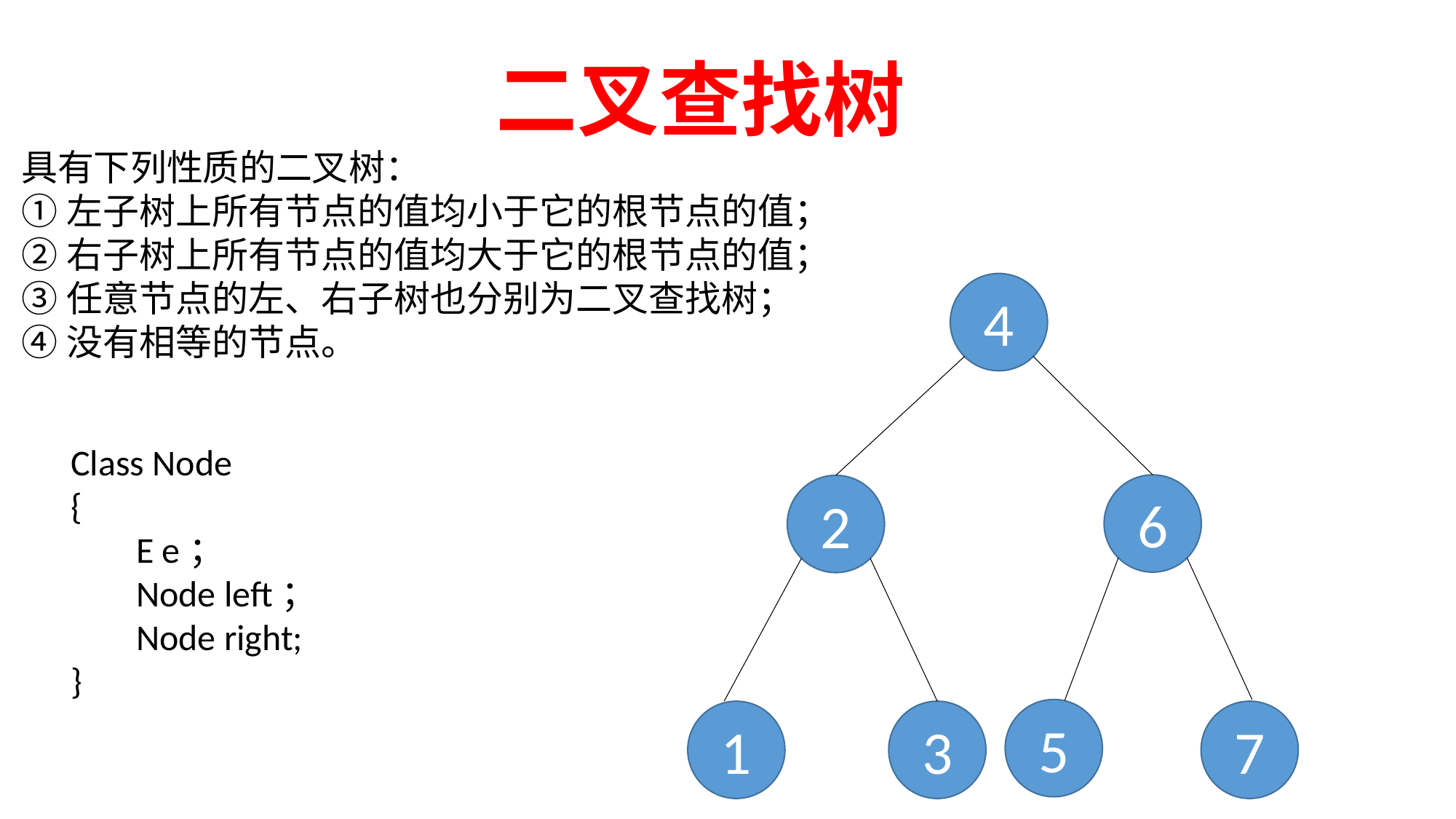

二叉查找树

具有下列性质的二叉树：
①左子树上所有节点的值均小于它的根节点的值；
②右子树上所有节点的值均大于它的根节点的值；
③任意节点的左、右子树也分别为二叉查找树；
④没有相等的节点。
4
Class Node
{
        E e；
        Node left；
        Node right;
}
6
2
5
1
3
7